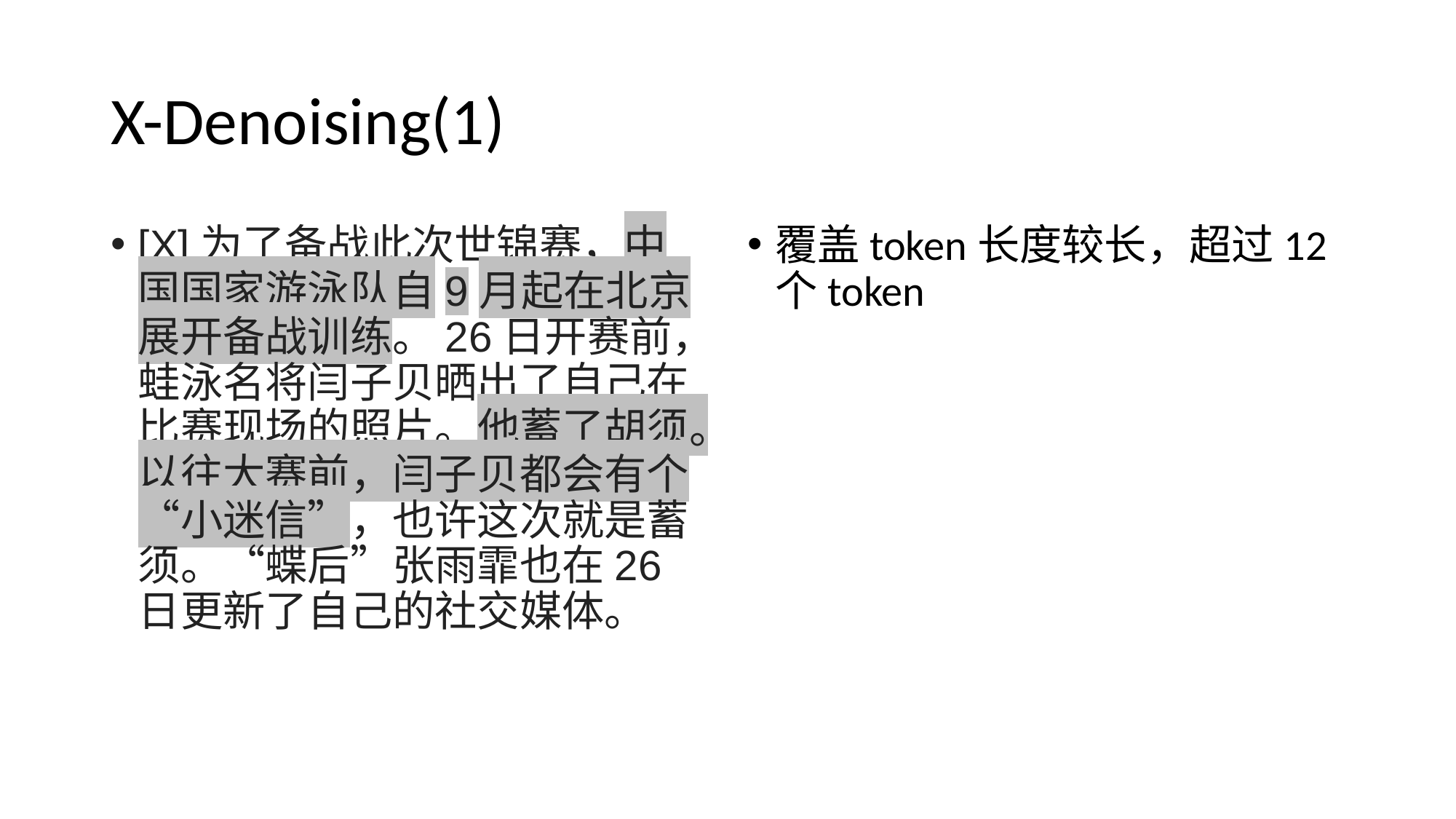

# X-Denoising(1)
[X]为了备战此次世锦赛，中国国家游泳队自9月起在北京展开备战训练。26日开赛前，蛙泳名将闫子贝晒出了自己在比赛现场的照片。他蓄了胡须。以往大赛前，闫子贝都会有个“小迷信”，也许这次就是蓄须。“蝶后”张雨霏也在26日更新了自己的社交媒体。
覆盖token长度较长，超过12个token